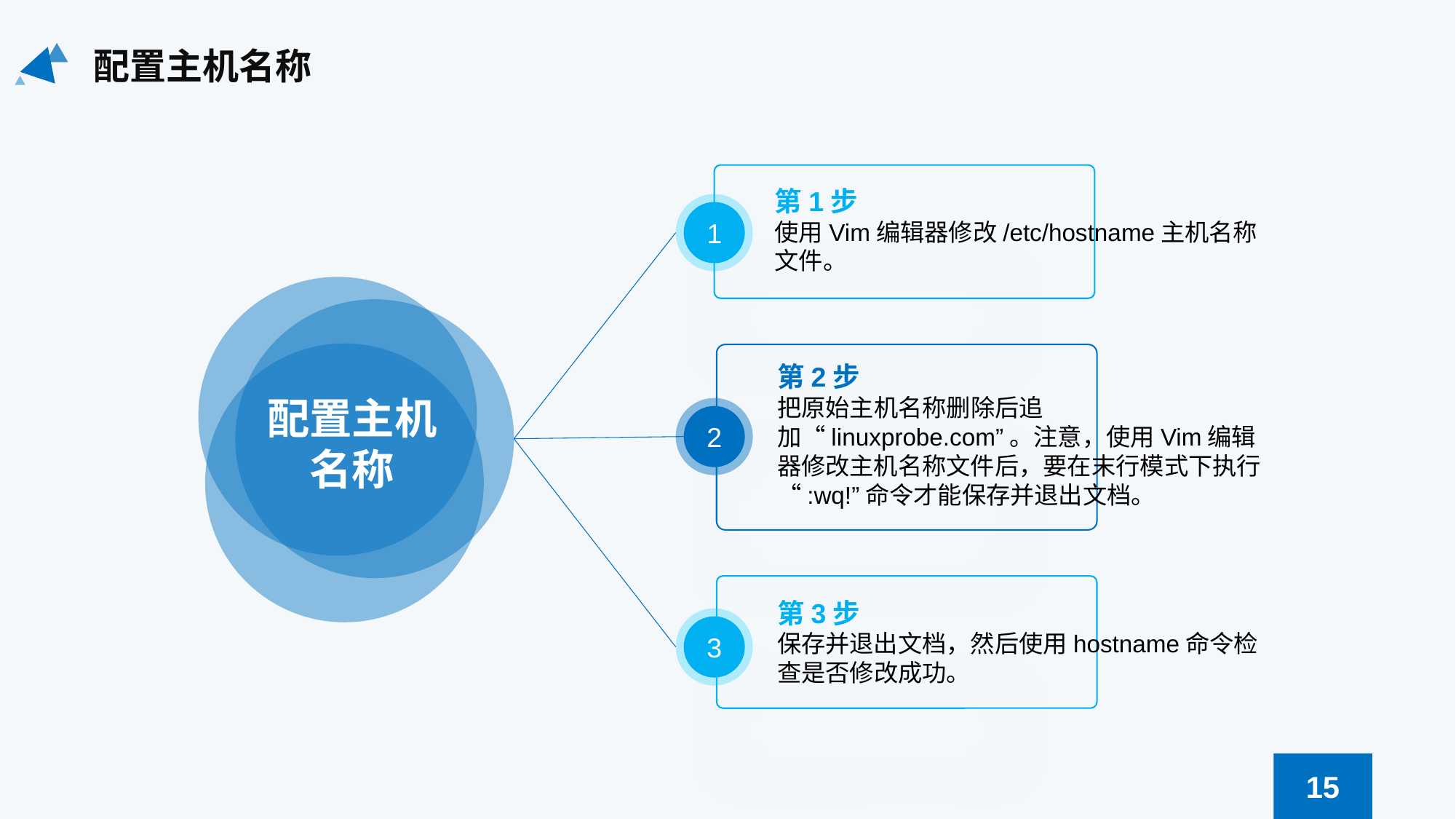

配置主机名称

第1步
使用Vim编辑器修改/etc/hostname主机名称文件。

1

第2步
把原始主机名称删除后追加“linuxprobe.com”。注意，使用Vim编辑器修改主机名称文件后，要在末行模式下执行“:wq!”命令才能保存并退出文档。
配置主机
名称

2

第3步
保存并退出文档，然后使用hostname命令检查是否修改成功。

3

15